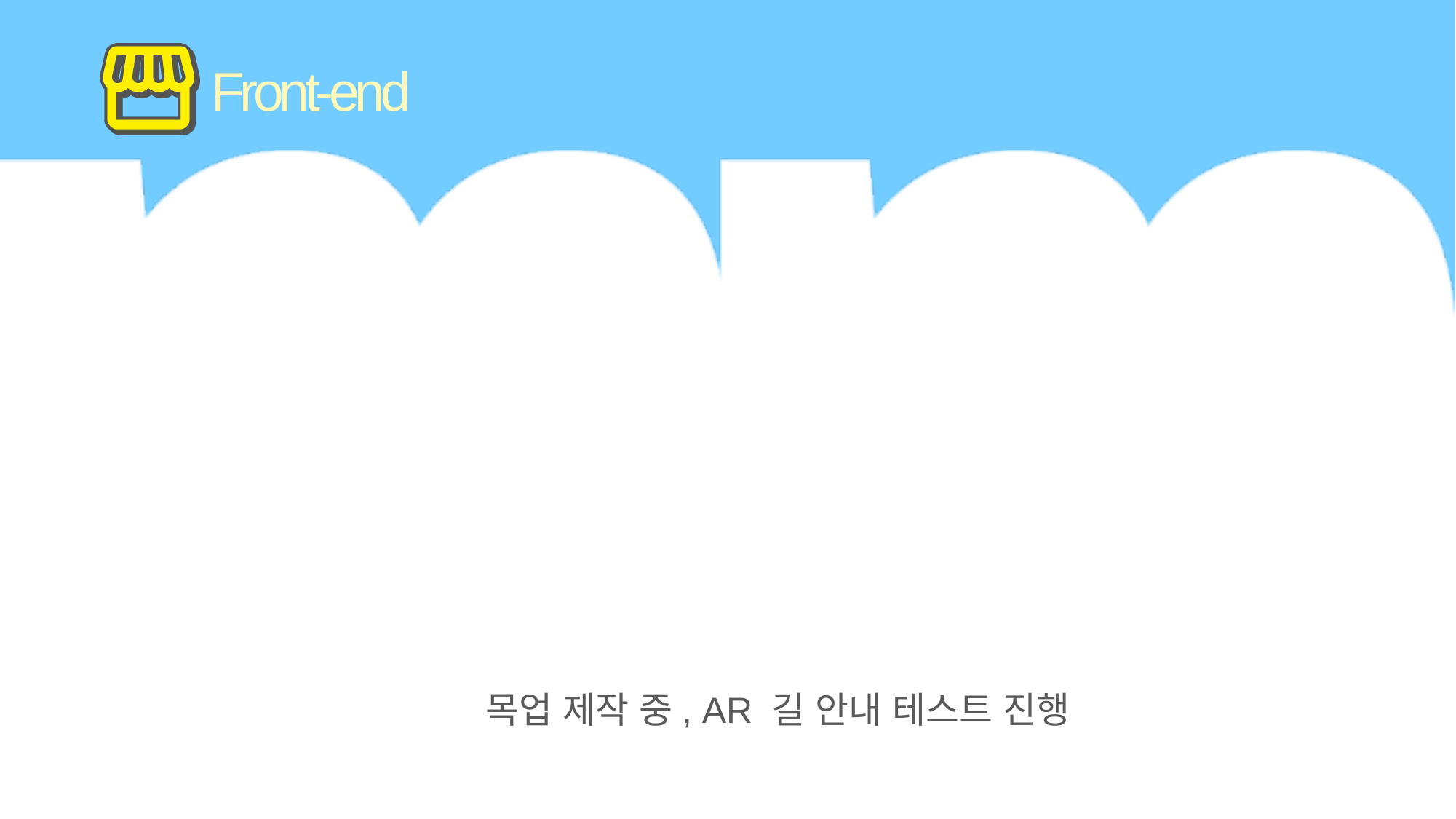

# Front-end
목업 제작 중, AR 길 안내 테스트 진행